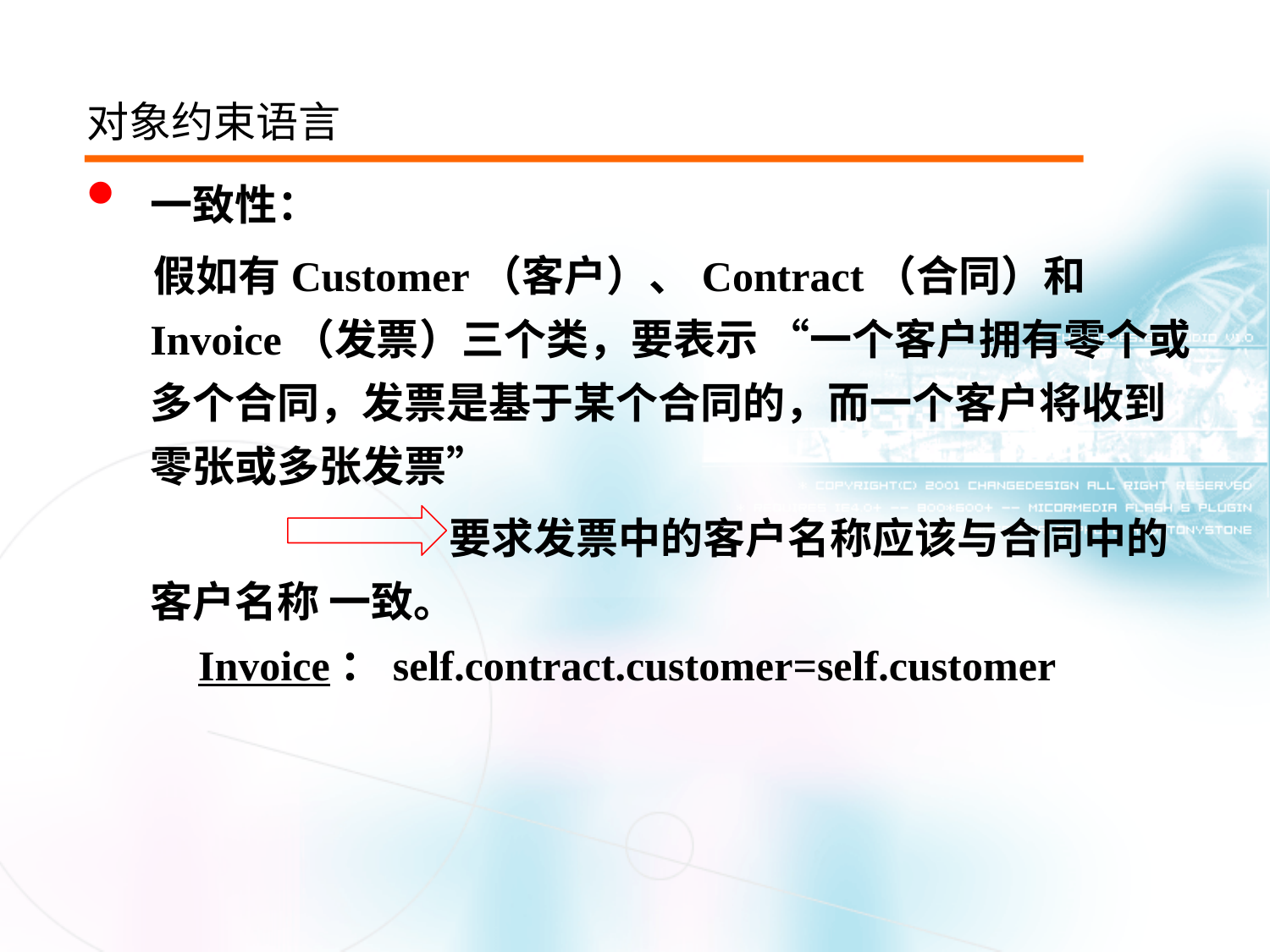

对象约束语言
一致性：
      假如有Customer（客户）、Contract（合同）和Invoice（发票）三个类，要表示 “一个客户拥有零个或多个合同，发票是基于某个合同的，而一个客户将收到零张或多张发票”
                                     要求发票中的客户名称应该与合同中的客户名称 一致。
    Invoice：self.contract.customer=self.customer